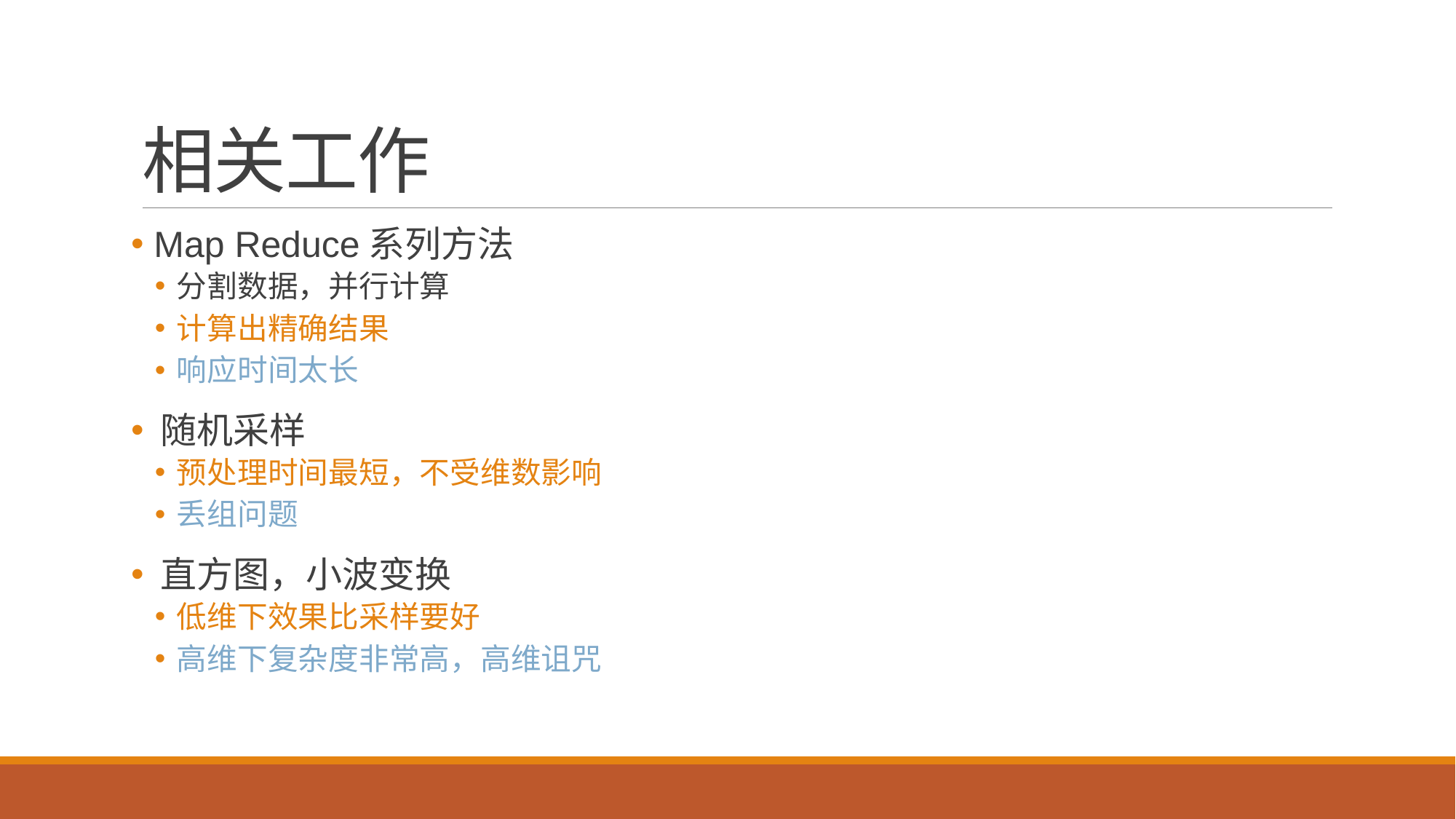

# 相关工作
 Map Reduce系列方法
分割数据，并行计算
计算出精确结果
响应时间太长
 随机采样
预处理时间最短，不受维数影响
丢组问题
 直方图，小波变换
低维下效果比采样要好
高维下复杂度非常高，高维诅咒